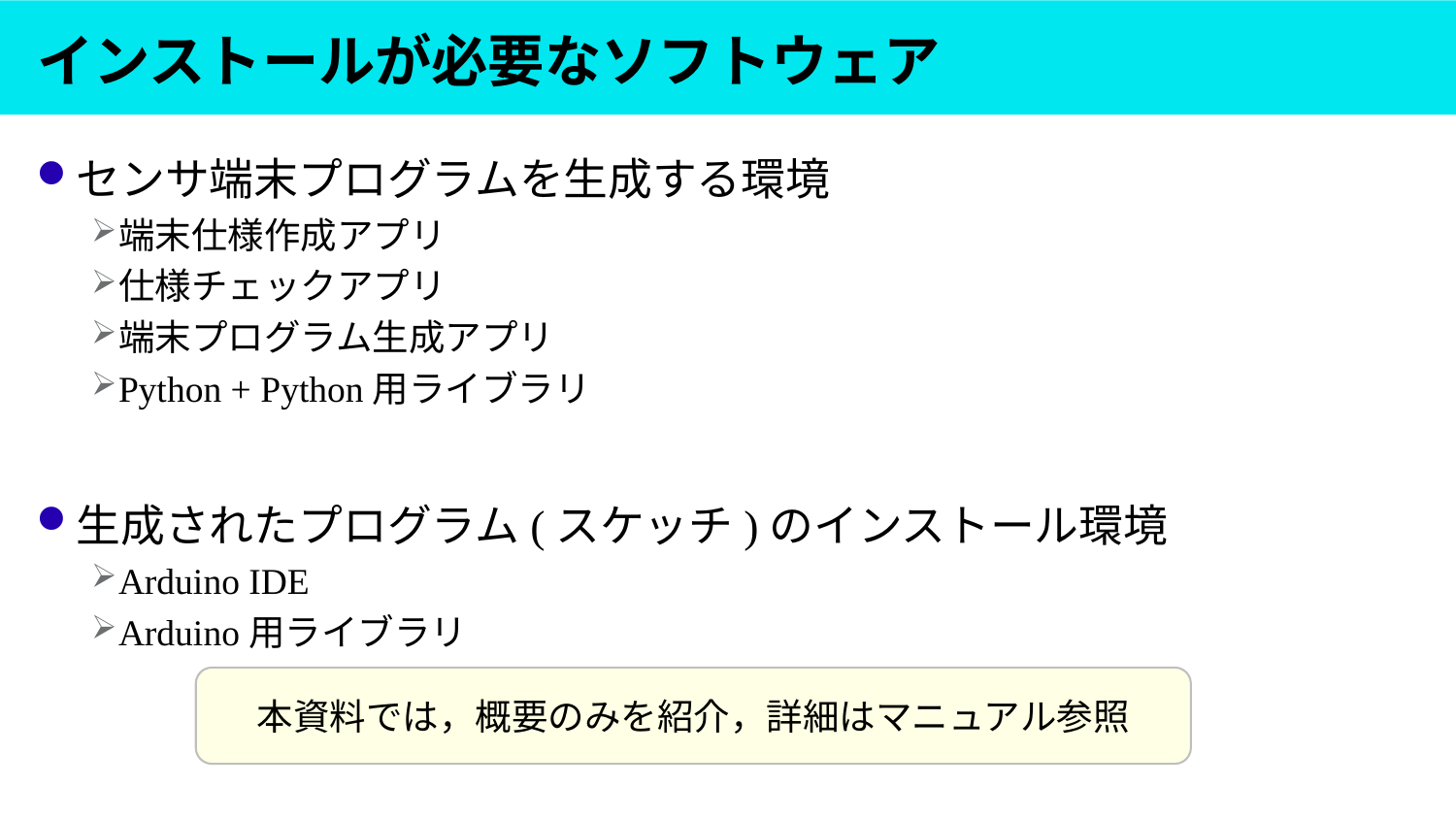

# インストールが必要なソフトウェア
センサ端末プログラムを生成する環境
端末仕様作成アプリ
仕様チェックアプリ
端末プログラム生成アプリ
Python + Python用ライブラリ

生成されたプログラム(スケッチ)のインストール環境
Arduino IDE
Arduino用ライブラリ
本資料では，概要のみを紹介，詳細はマニュアル参照